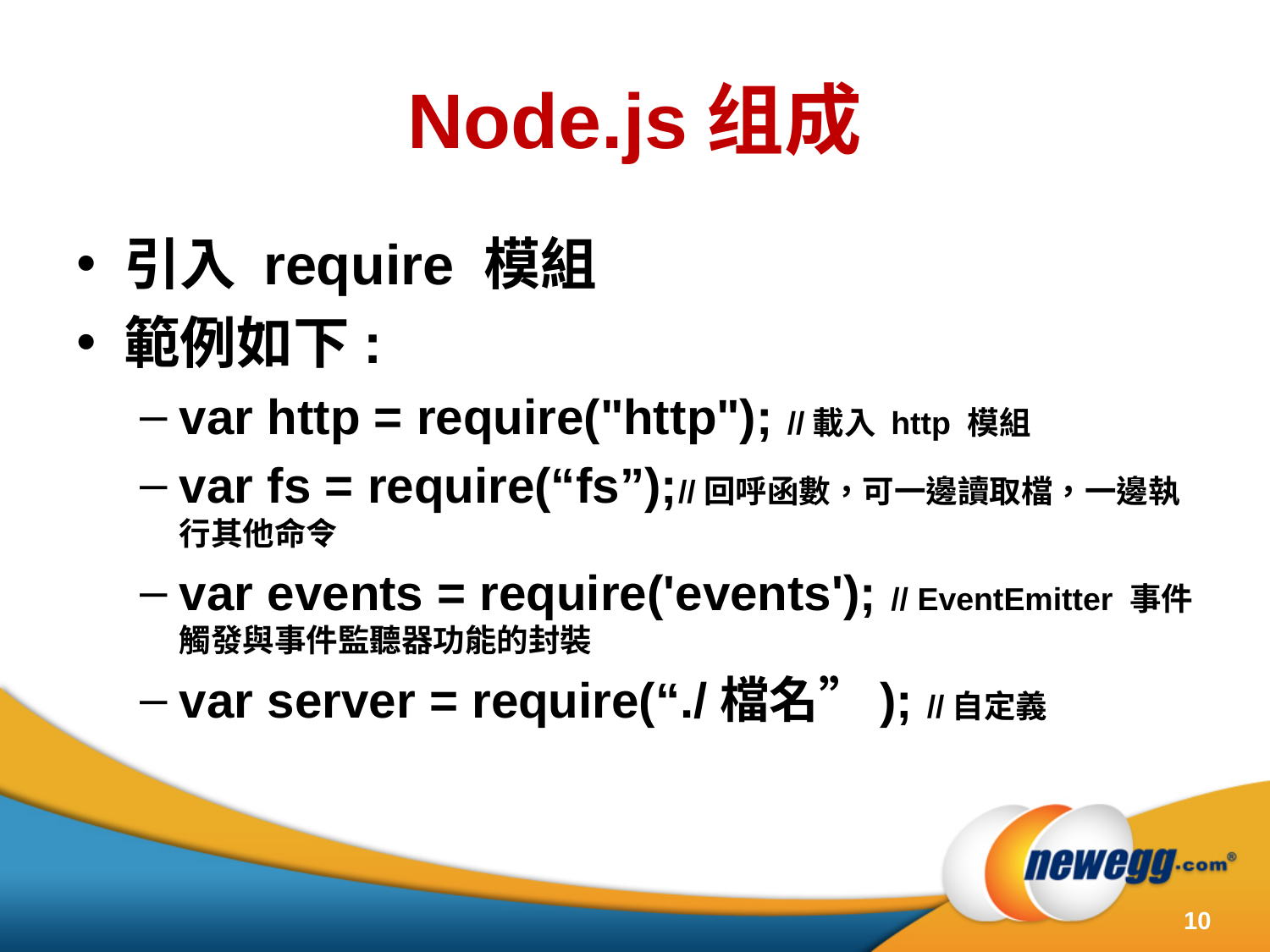

# Node.js组成
引入 require 模組
範例如下:
var http = require("http"); //載入 http 模組
var fs = require(“fs”);//回呼函數，可一邊讀取檔，一邊執行其他命令
var events = require('events'); // EventEmitter 事件觸發與事件監聽器功能的封裝
var server = require(“./檔名”); //自定義